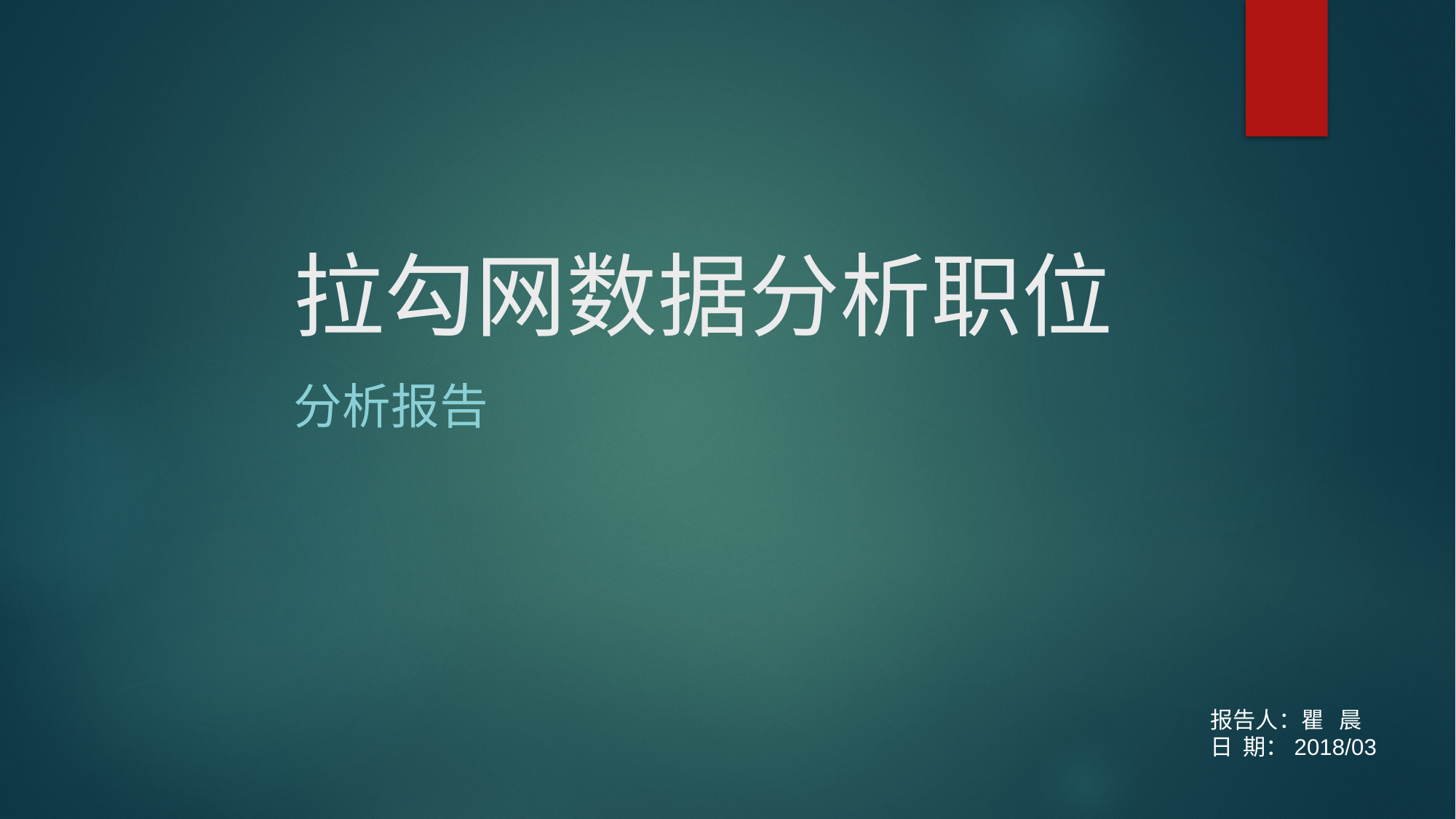

# 拉勾网数据分析职位
分析报告
报告人：瞿   晨
日  期：2018/03